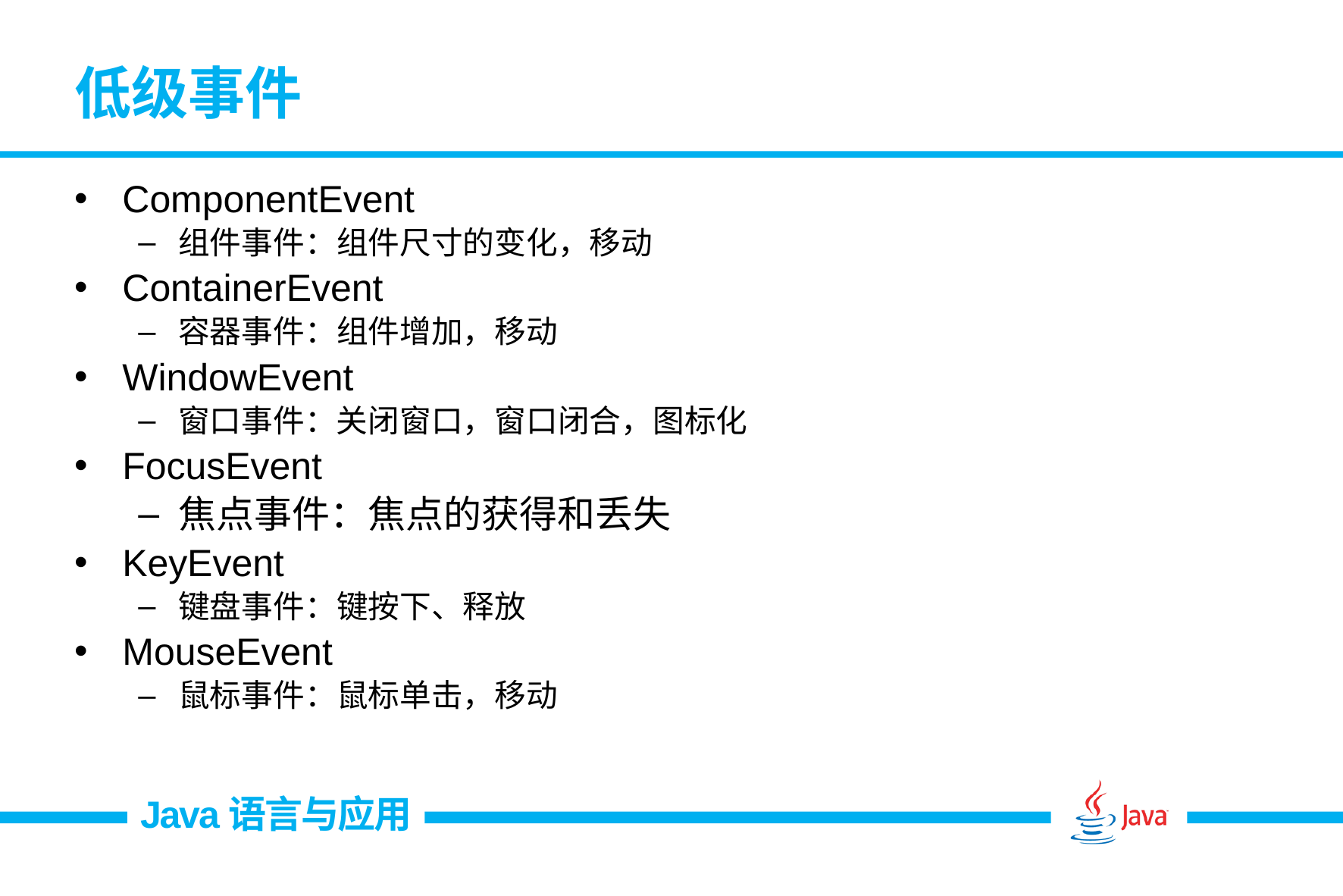

# 低级事件
ComponentEvent
组件事件：组件尺寸的变化，移动
ContainerEvent
容器事件：组件增加，移动
WindowEvent
窗口事件：关闭窗口，窗口闭合，图标化
FocusEvent
焦点事件：焦点的获得和丢失
KeyEvent
键盘事件：键按下、释放
MouseEvent
鼠标事件：鼠标单击，移动